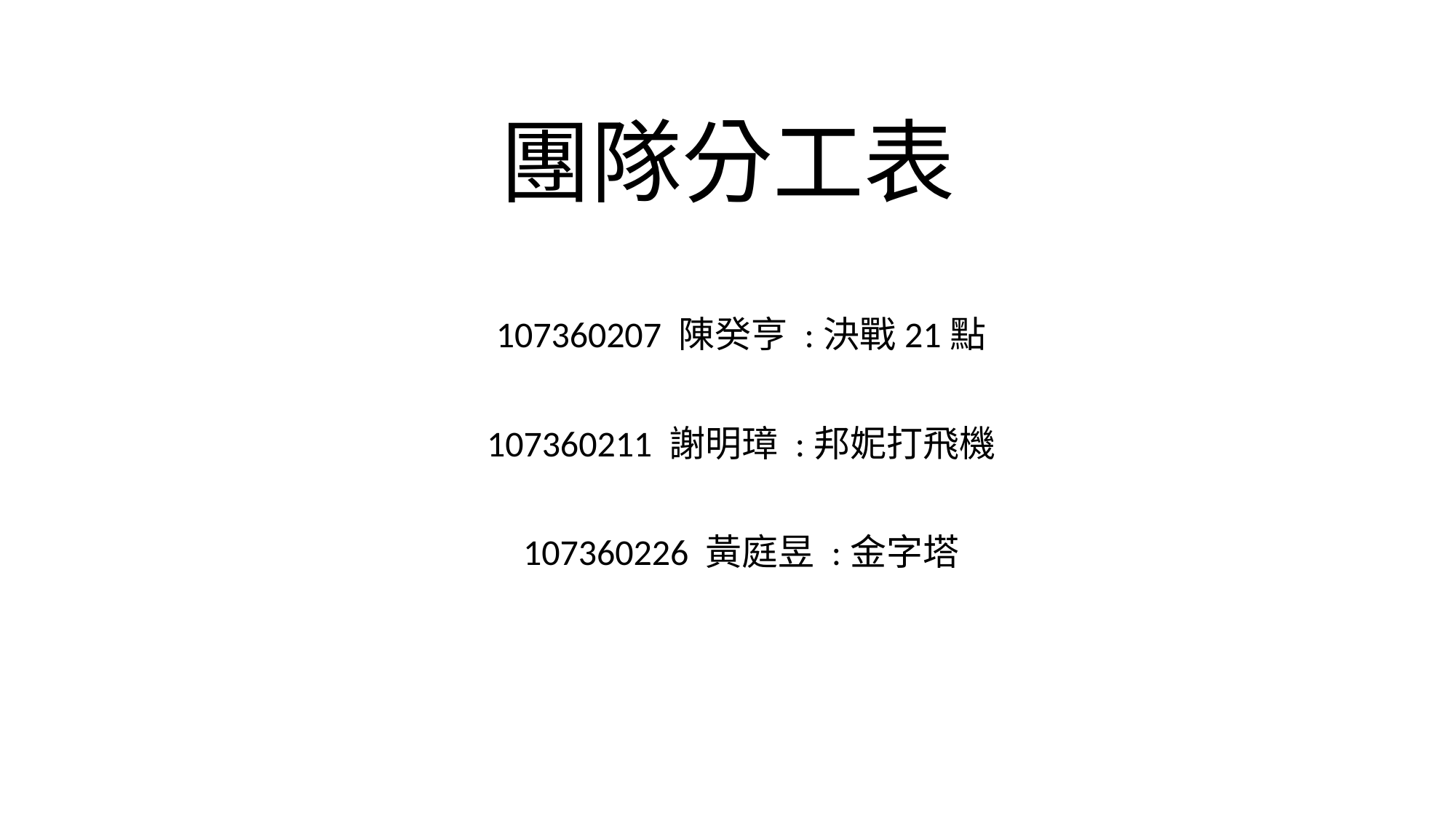

# 團隊分工表
107360207 陳癸亨 :決戰21點

107360211 謝明璋 :邦妮打飛機

107360226 黃庭昱 :金字塔